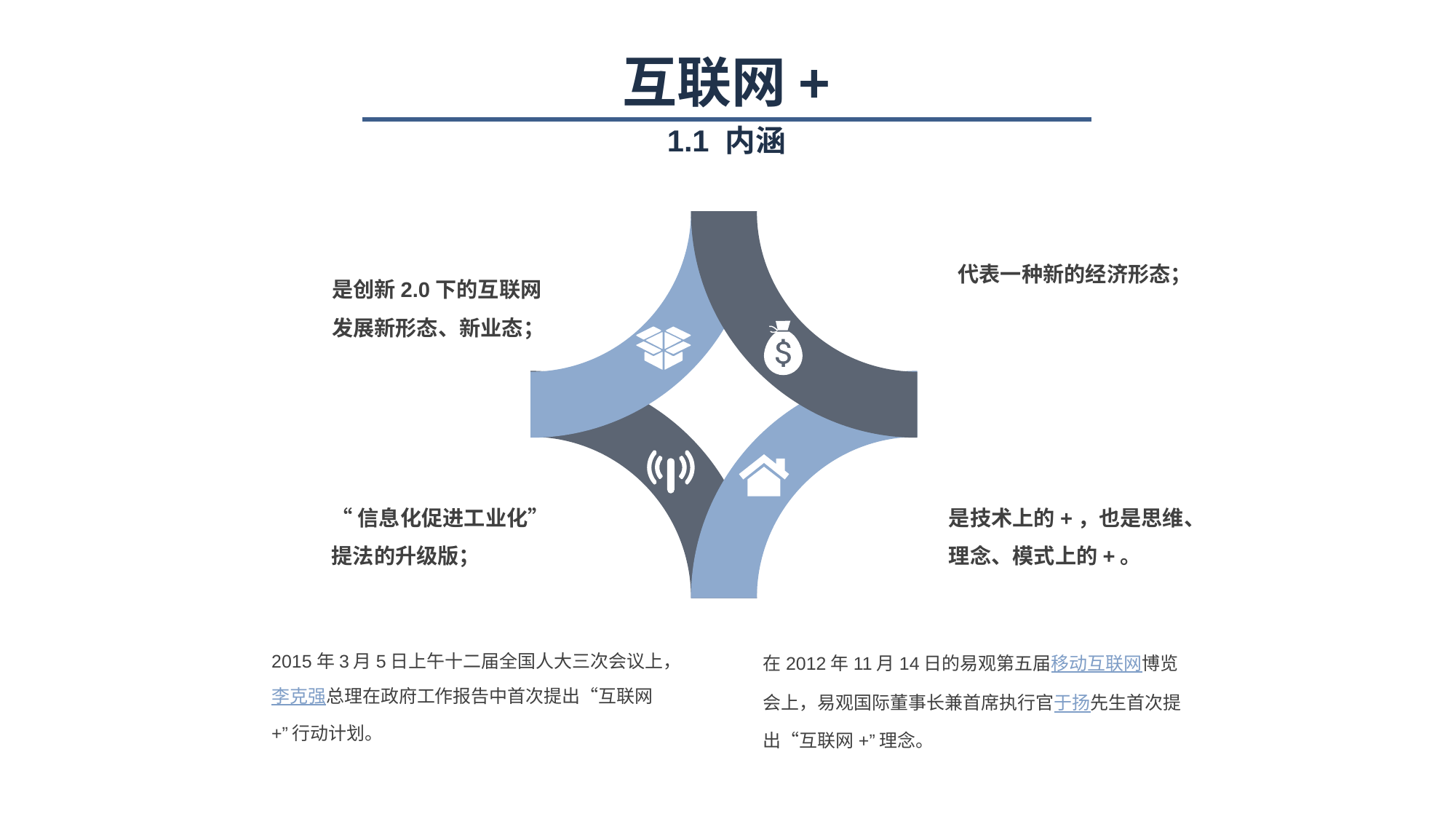

互联网+
1.1 内涵

是创新2.0下的互联网发展新形态、新业态；
代表一种新的经济形态；
是技术上的+，也是思维、理念、模式上的+。
“信息化促进工业化”提法的升级版；
2015年3月5日上午十二届全国人大三次会议上，李克强总理在政府工作报告中首次提出“互联网+”行动计划。
在2012年11月14日的易观第五届移动互联网博览会上，易观国际董事长兼首席执行官于扬先生首次提出“互联网+”理念。